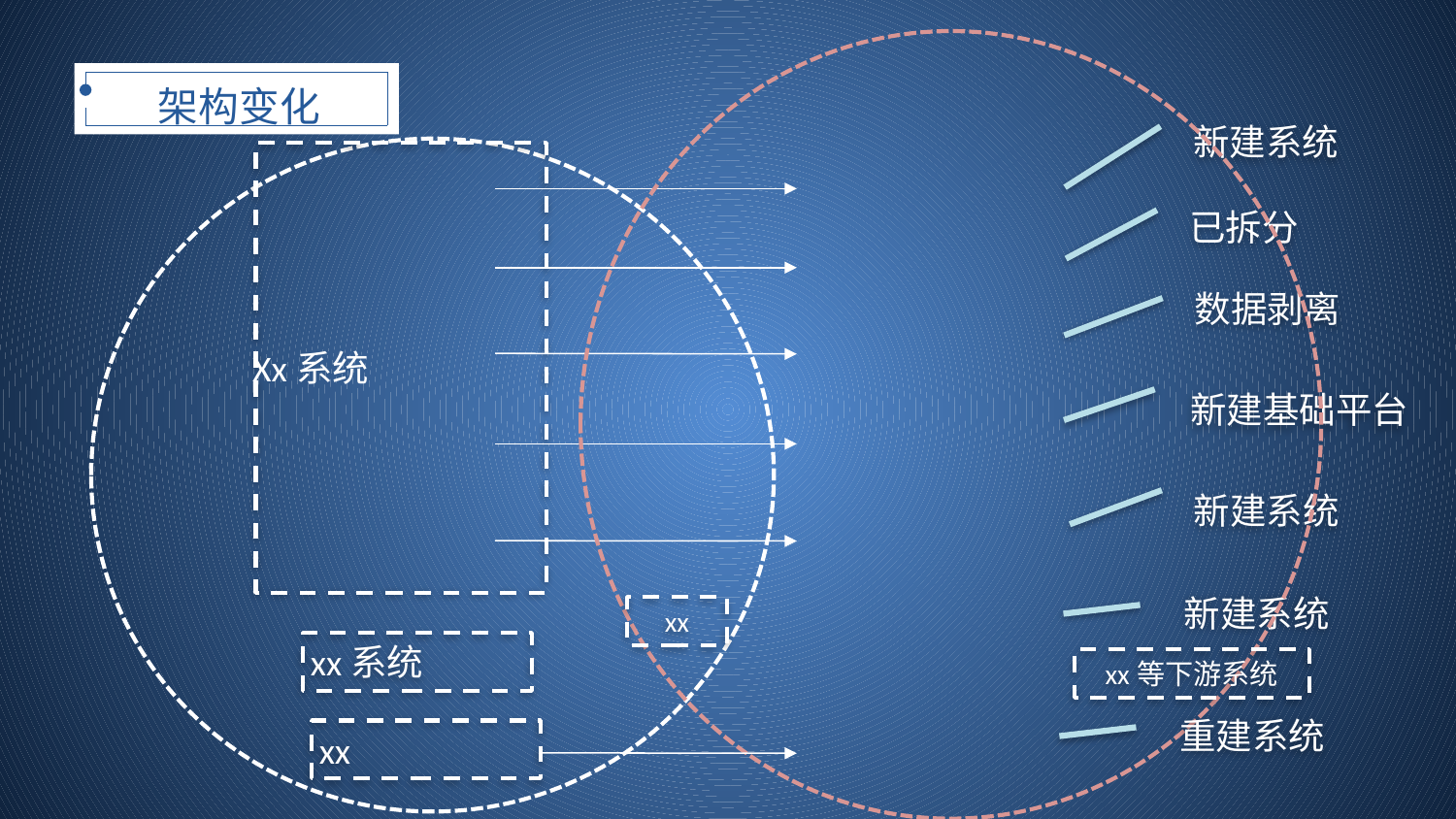

架构变化

新建系统

已拆分
数据剥离
Xx系统
新建基础平台
新建系统
新建系统
xx
xx系统
xx等下游系统
重建系统
xx